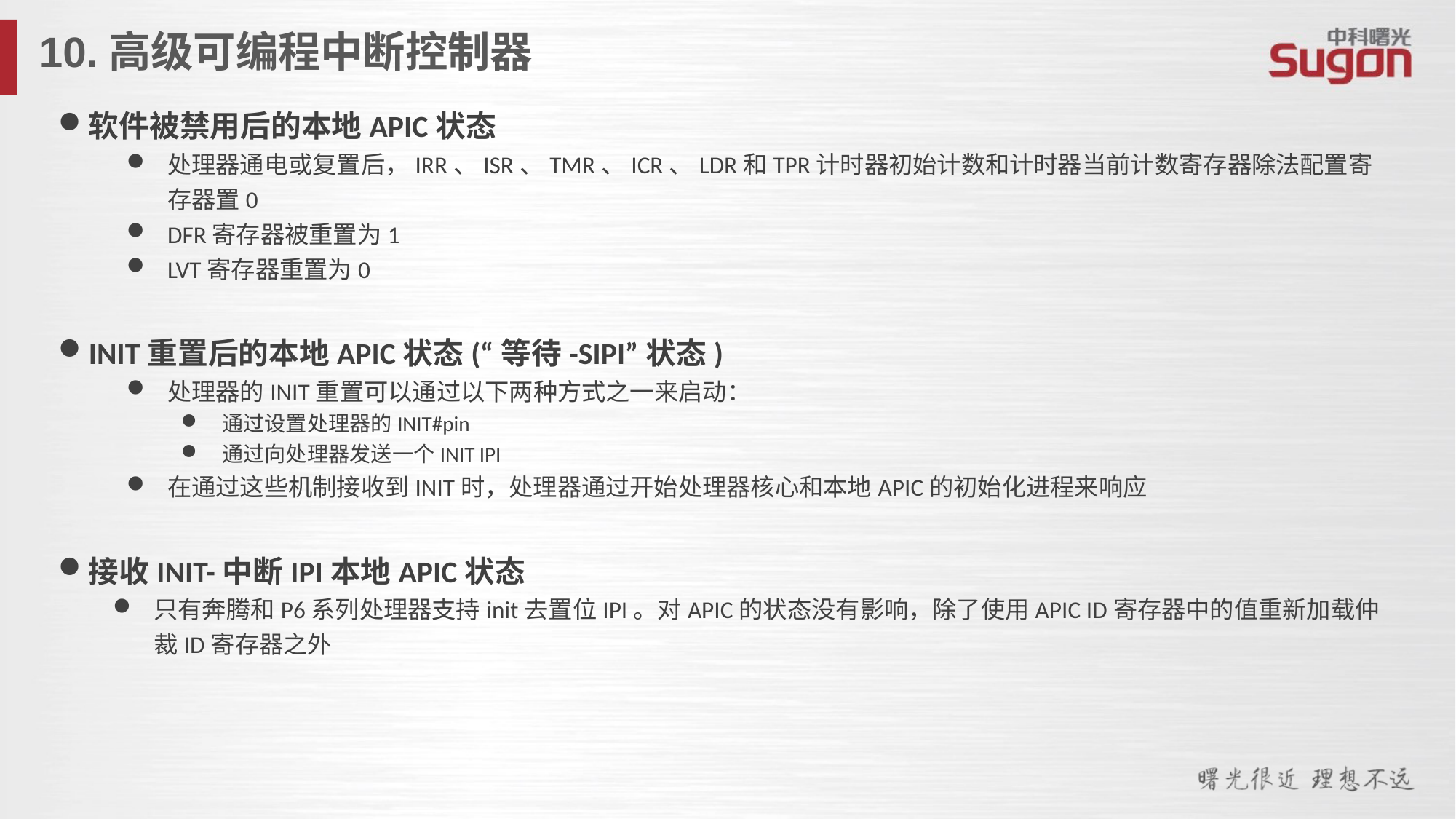

10.高级可编程中断控制器
软件被禁用后的本地APIC状态
处理器通电或复置后，IRR、ISR、TMR、ICR、LDR和TPR计时器初始计数和计时器当前计数寄存器除法配置寄存器置0
DFR寄存器被重置为1
LVT寄存器重置为0

INIT重置后的本地APIC状态(“等待-SIPI”状态)
处理器的INIT重置可以通过以下两种方式之一来启动：
通过设置处理器的INIT#pin
通过向处理器发送一个INIT IPI
在通过这些机制接收到INIT时，处理器通过开始处理器核心和本地APIC的初始化进程来响应

接收INIT-中断IPI本地APIC状态
只有奔腾和P6系列处理器支持init去置位IPI。对APIC的状态没有影响，除了使用APIC ID寄存器中的值重新加载仲裁ID寄存器之外